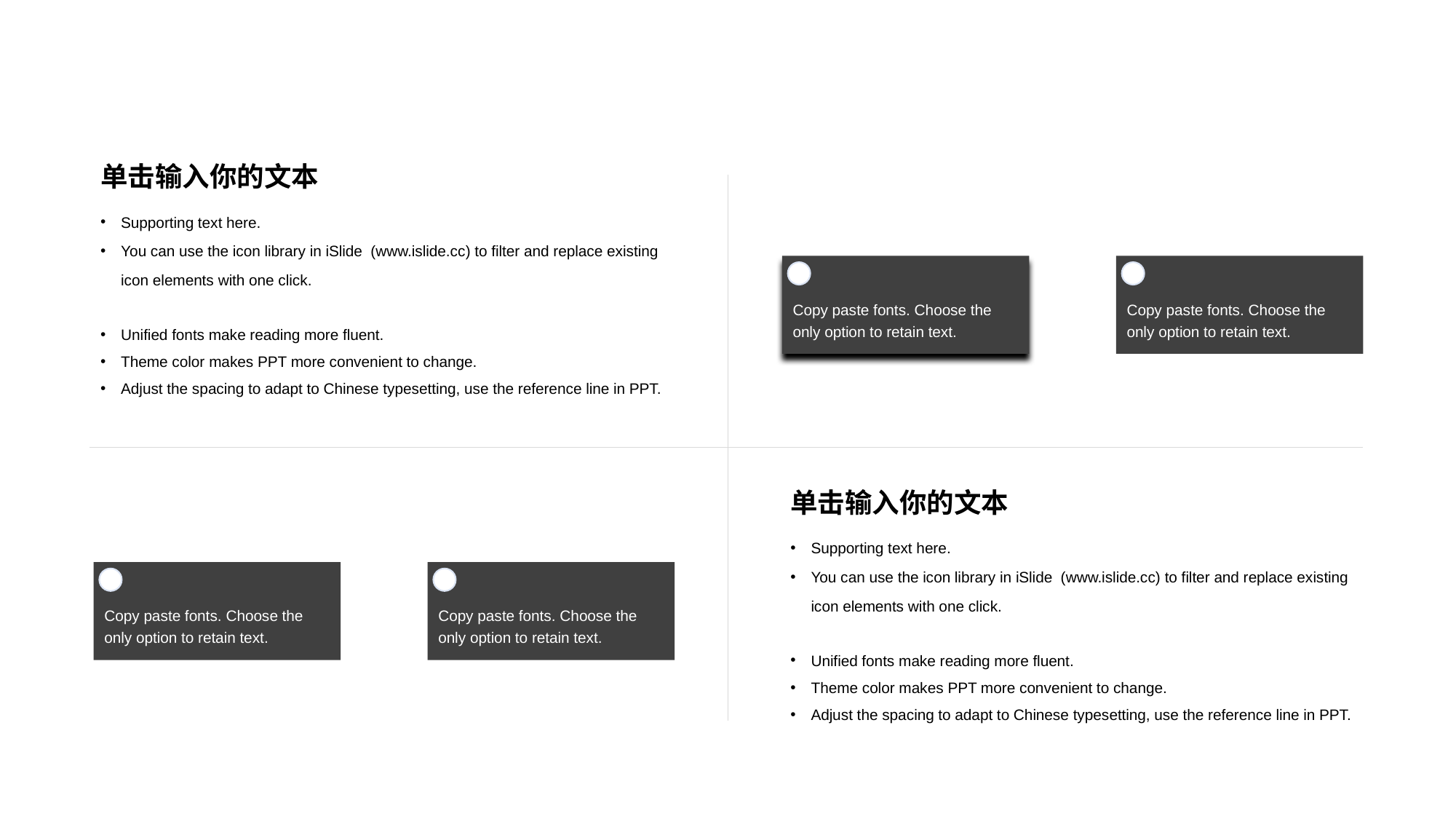

单击输入你的文本
Supporting text here.
You can use the icon library in iSlide  (www.islide.cc) to filter and replace existing icon elements with one click.

Unified fonts make reading more fluent.
Theme color makes PPT more convenient to change.
Adjust the spacing to adapt to Chinese typesetting, use the reference line in PPT.

Copy paste fonts. Choose the only option to retain text.

Copy paste fonts. Choose the only option to retain text.
单击输入你的文本
Supporting text here.
You can use the icon library in iSlide  (www.islide.cc) to filter and replace existing icon elements with one click.

Unified fonts make reading more fluent.
Theme color makes PPT more convenient to change.
Adjust the spacing to adapt to Chinese typesetting, use the reference line in PPT.

Copy paste fonts. Choose the only option to retain text.

Copy paste fonts. Choose the only option to retain text.